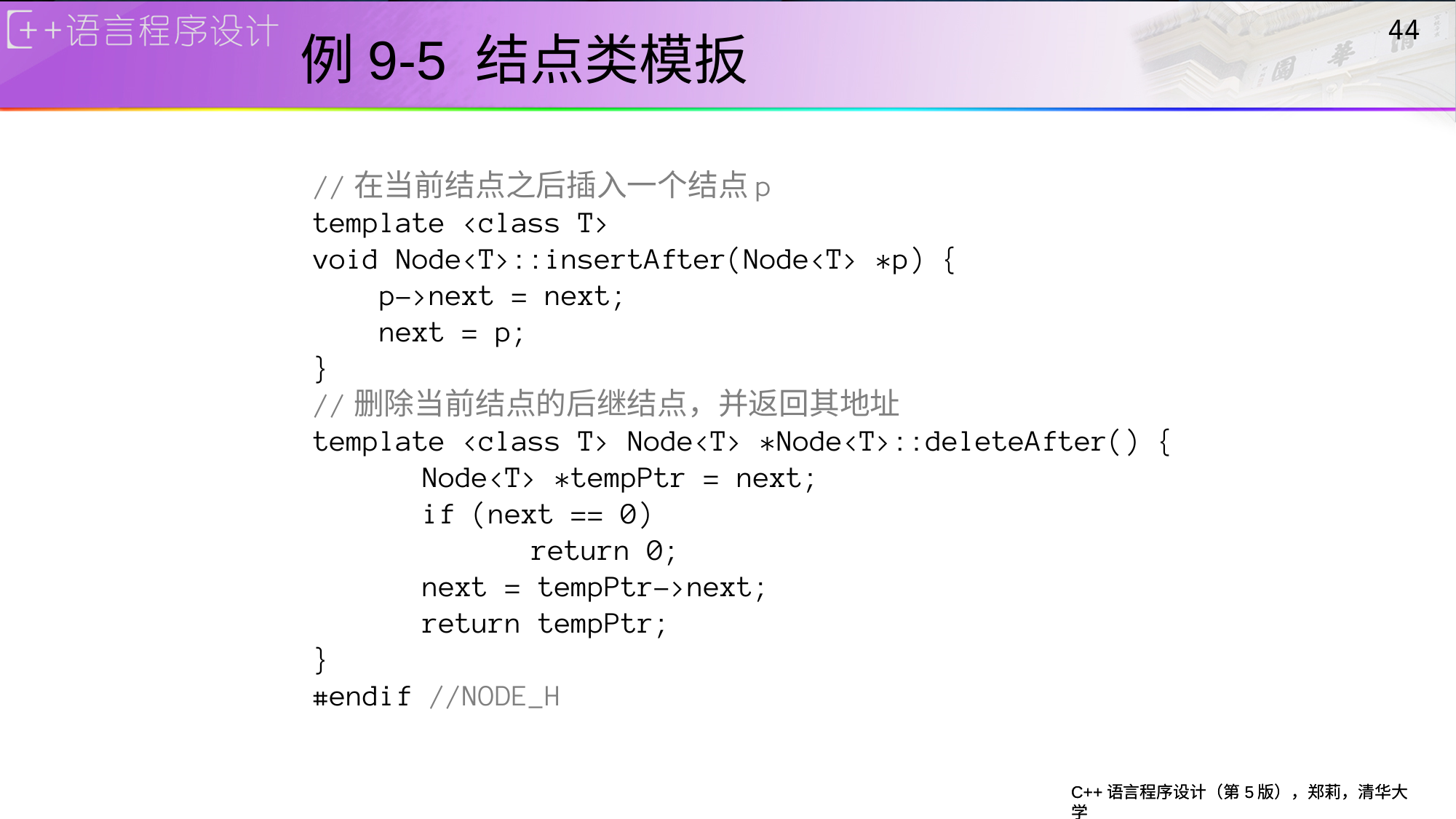

# 例9-5 结点类模扳
44
//在当前结点之后插入一个结点p
template <class T>
void Node<T>::insertAfter(Node<T> *p) {
    p->next = next;
    next = p;
}
//删除当前结点的后继结点，并返回其地址
template <class T> Node<T> *Node<T>::deleteAfter() {
	Node<T> *tempPtr = next;
	if (next == 0)
		return 0;
	next = tempPtr->next;
	return tempPtr;
}
#endif //NODE_H